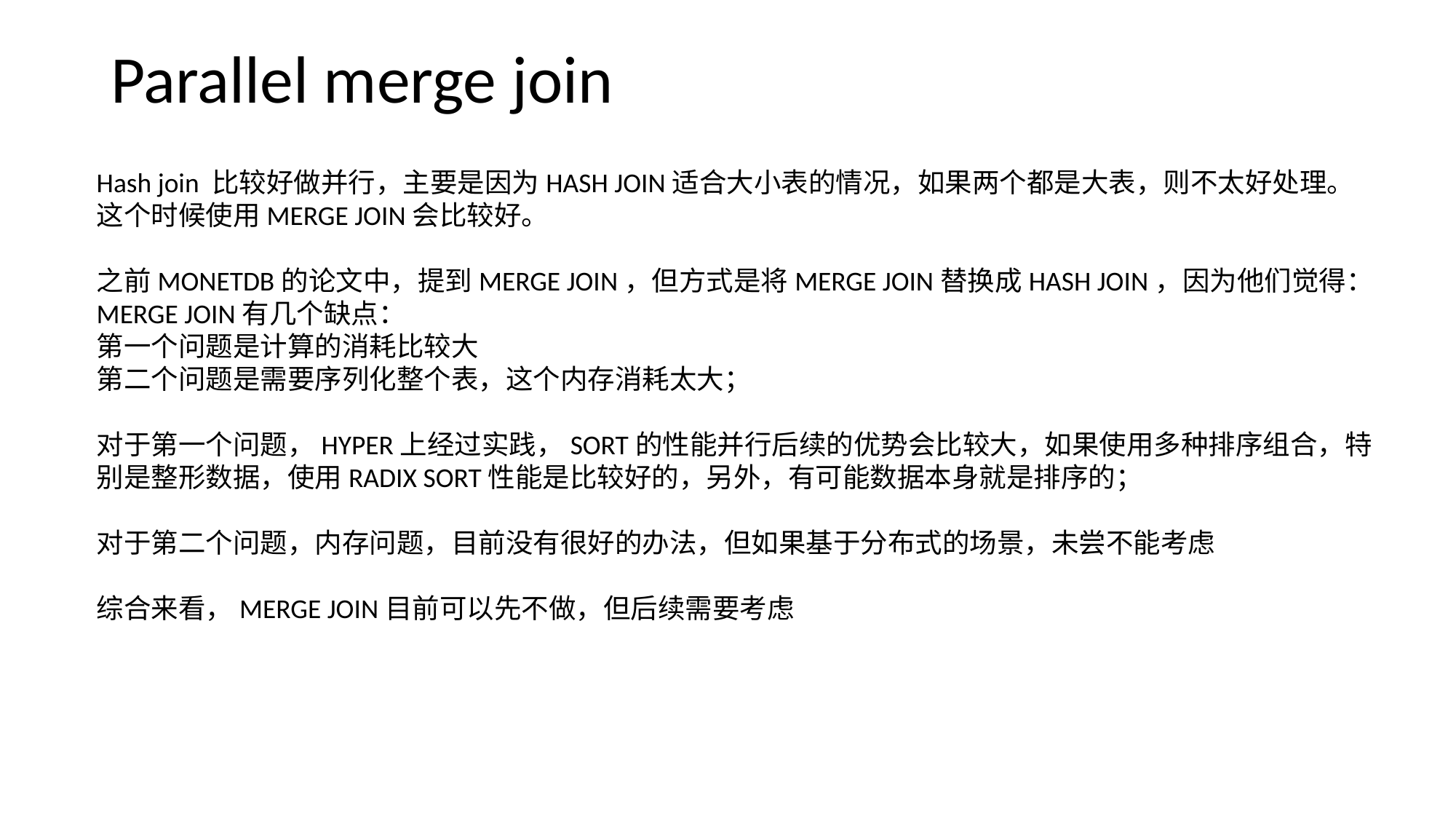

# Parallel merge join
Hash join 比较好做并行，主要是因为HASH JOIN适合大小表的情况，如果两个都是大表，则不太好处理。这个时候使用MERGE JOIN会比较好。

之前MONETDB的论文中，提到MERGE JOIN，但方式是将MERGE JOIN替换成HASH JOIN，因为他们觉得：
MERGE JOIN有几个缺点：
第一个问题是计算的消耗比较大
第二个问题是需要序列化整个表，这个内存消耗太大；

对于第一个问题，HYPER上经过实践，SORT的性能并行后续的优势会比较大，如果使用多种排序组合，特别是整形数据，使用RADIX SORT性能是比较好的，另外，有可能数据本身就是排序的；

对于第二个问题，内存问题，目前没有很好的办法，但如果基于分布式的场景，未尝不能考虑

综合来看，MERGE JOIN目前可以先不做，但后续需要考虑